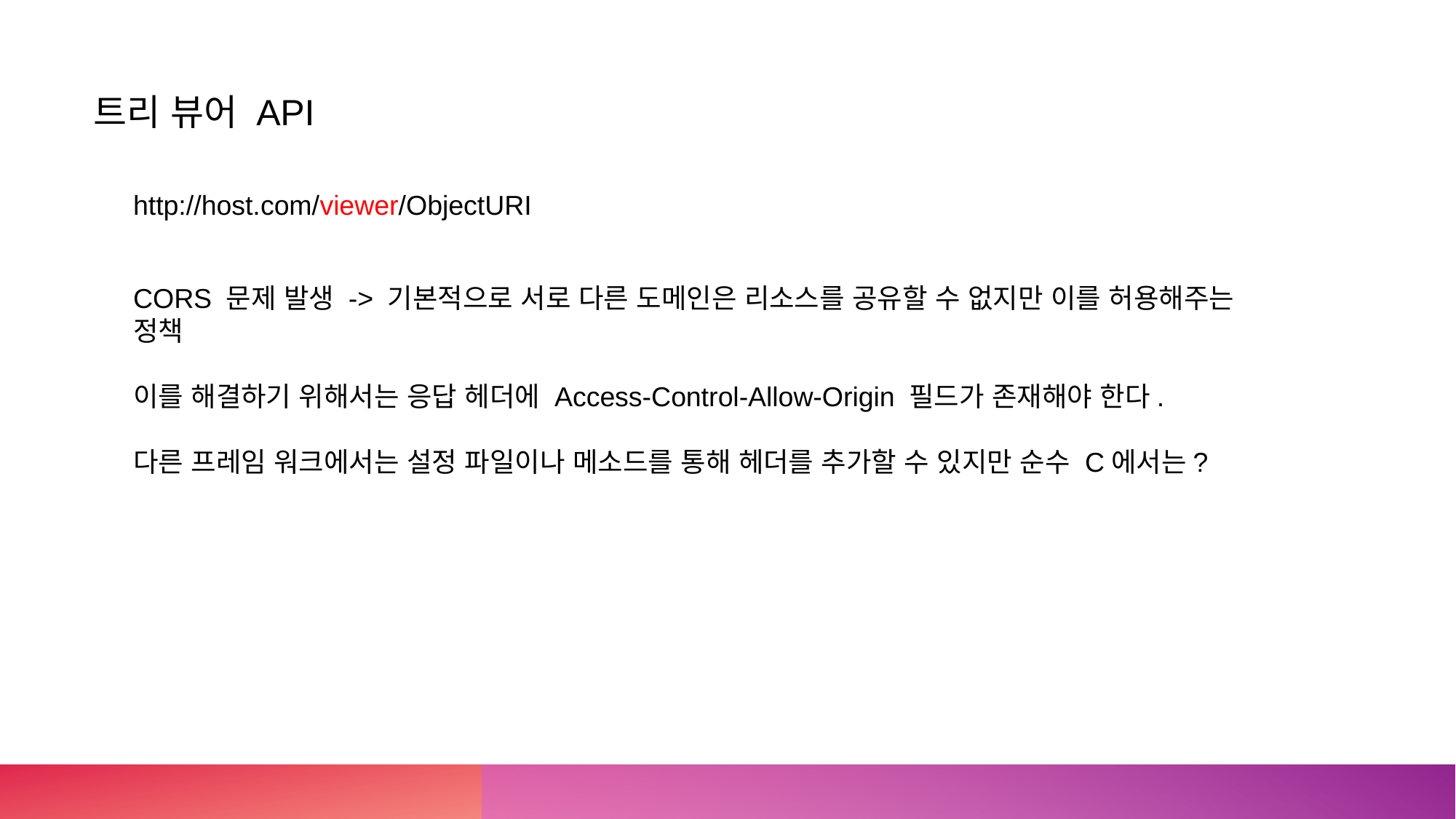

트리 뷰어 API
http://host.com/viewer/ObjectURI
CORS 문제 발생 -> 기본적으로 서로 다른 도메인은 리소스를 공유할 수 없지만 이를 허용해주는 정책

이를 해결하기 위해서는 응답 헤더에 Access-Control-Allow-Origin 필드가 존재해야 한다.

다른 프레임 워크에서는 설정 파일이나 메소드를 통해 헤더를 추가할 수 있지만 순수 C에서는?